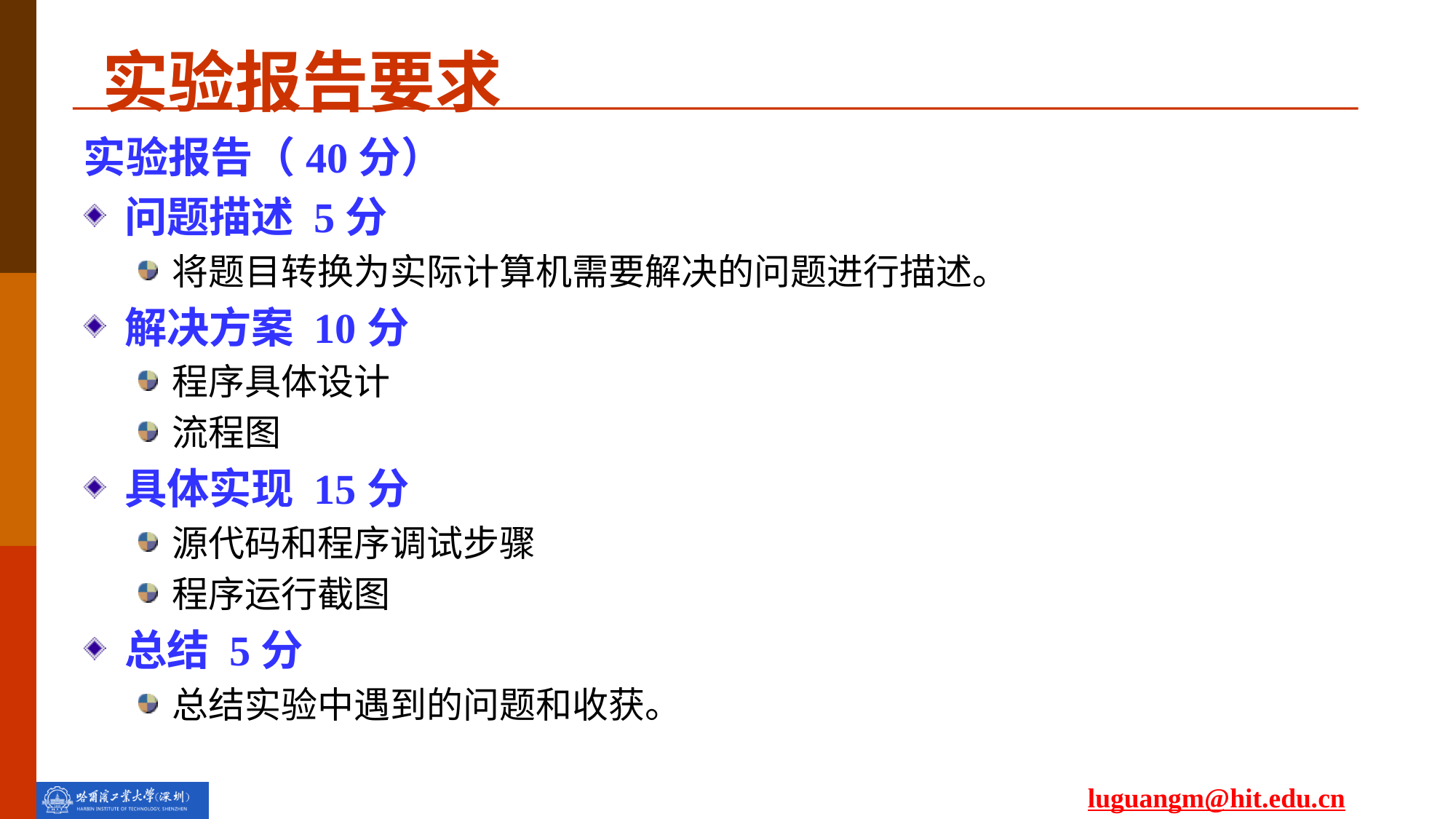

实验报告要求
实验报告（40分）
问题描述 5分
将题目转换为实际计算机需要解决的问题进行描述。
解决方案 10分
程序具体设计
流程图
具体实现 15分
源代码和程序调试步骤
程序运行截图
总结 5分
总结实验中遇到的问题和收获。